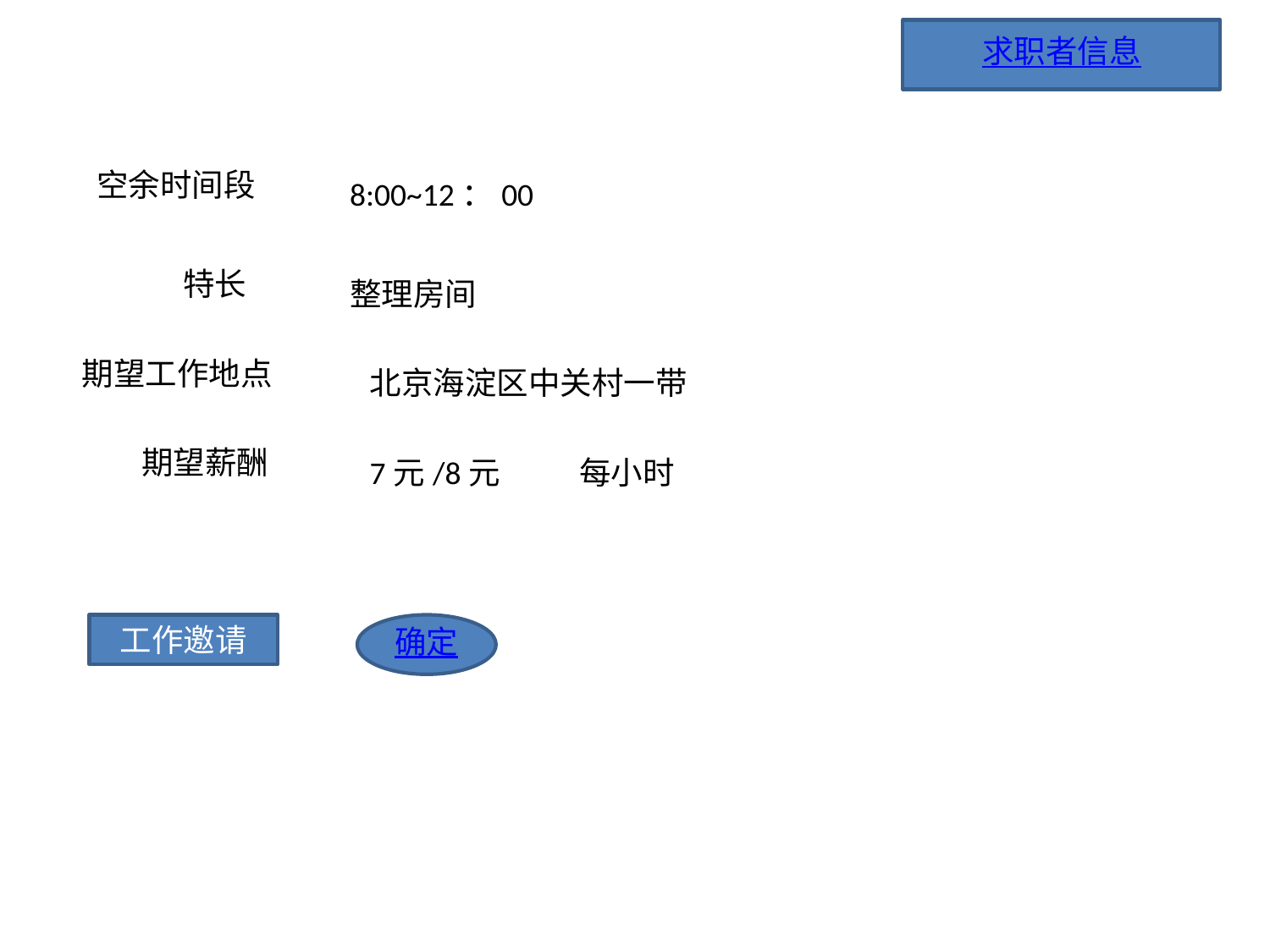

求职者信息
 空余时间段
8:00~12：00
             特长
整理房间
期望工作地点
北京海淀区中关村一带
期望薪酬
7元/8元           每小时
工作邀请
确定